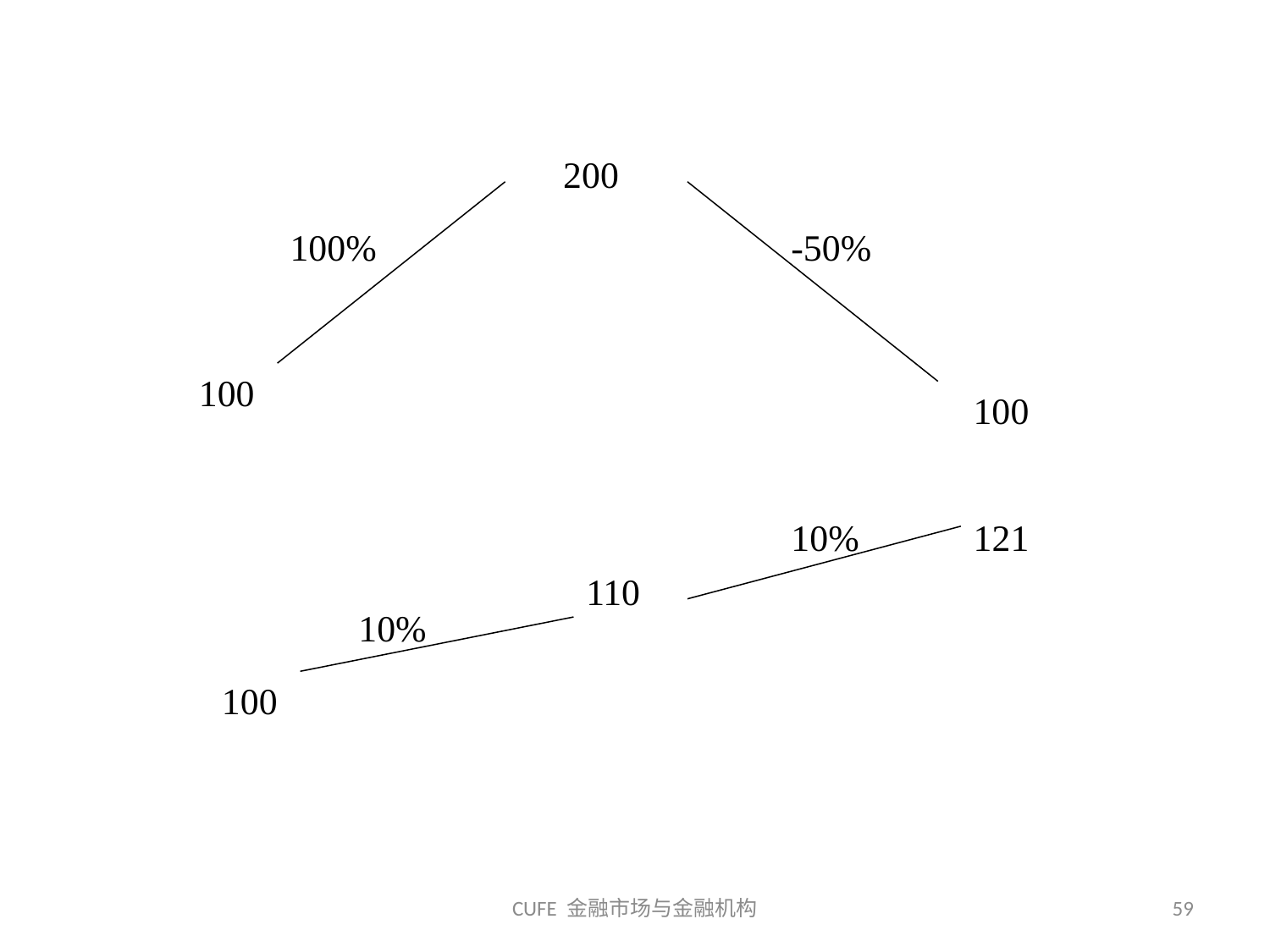

200

100%
-50%
100
100
10%
121

110
10%

100
CUFE 金融市场与金融机构
59